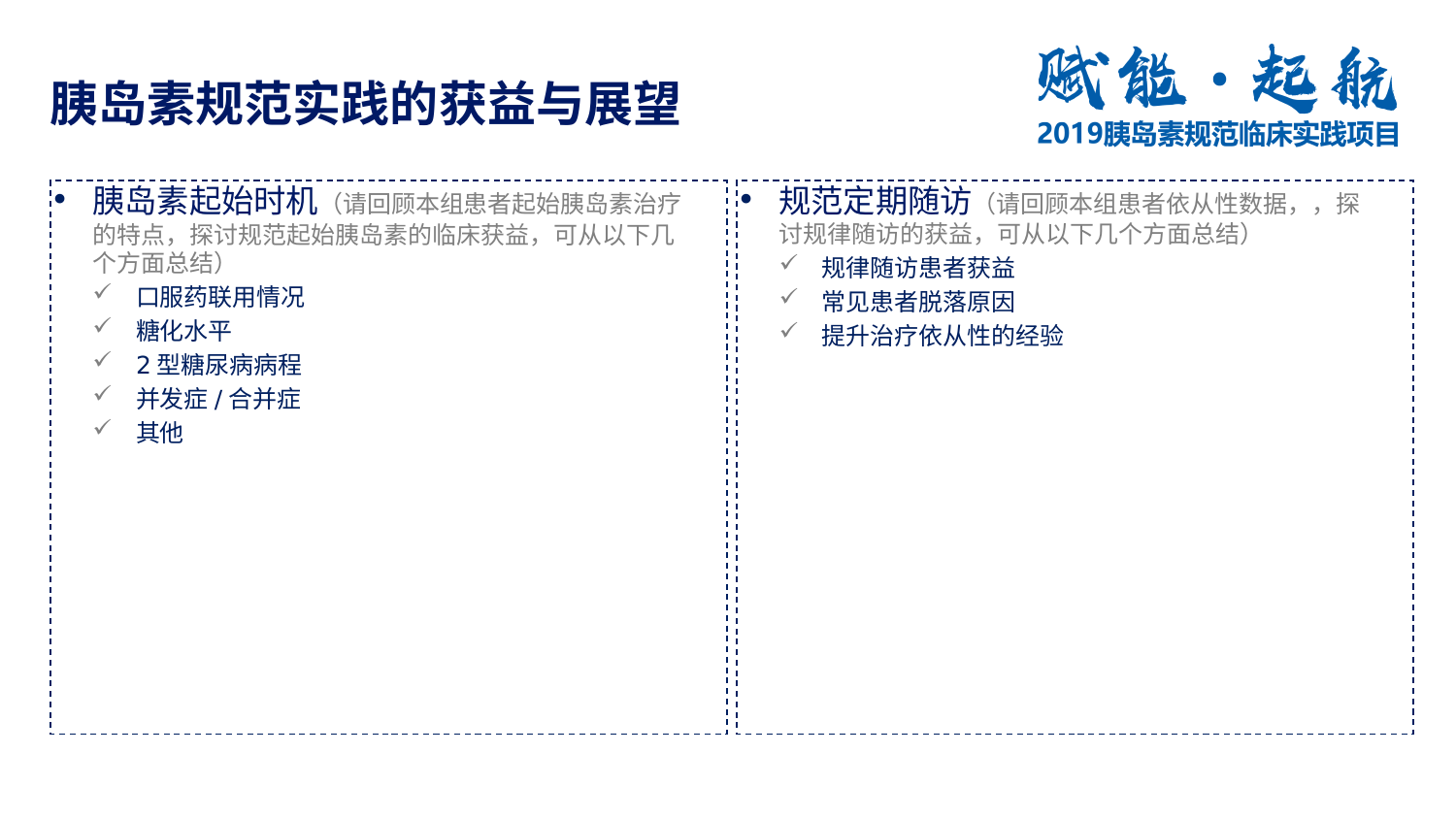

# 胰岛素规范实践的获益与展望
胰岛素起始时机（请回顾本组患者起始胰岛素治疗的特点，探讨规范起始胰岛素的临床获益，可从以下几个方面总结）
口服药联用情况
糖化水平
2型糖尿病病程
并发症/合并症
其他
规范定期随访（请回顾本组患者依从性数据，，探讨规律随访的获益，可从以下几个方面总结）
规律随访患者获益
常见患者脱落原因
提升治疗依从性的经验